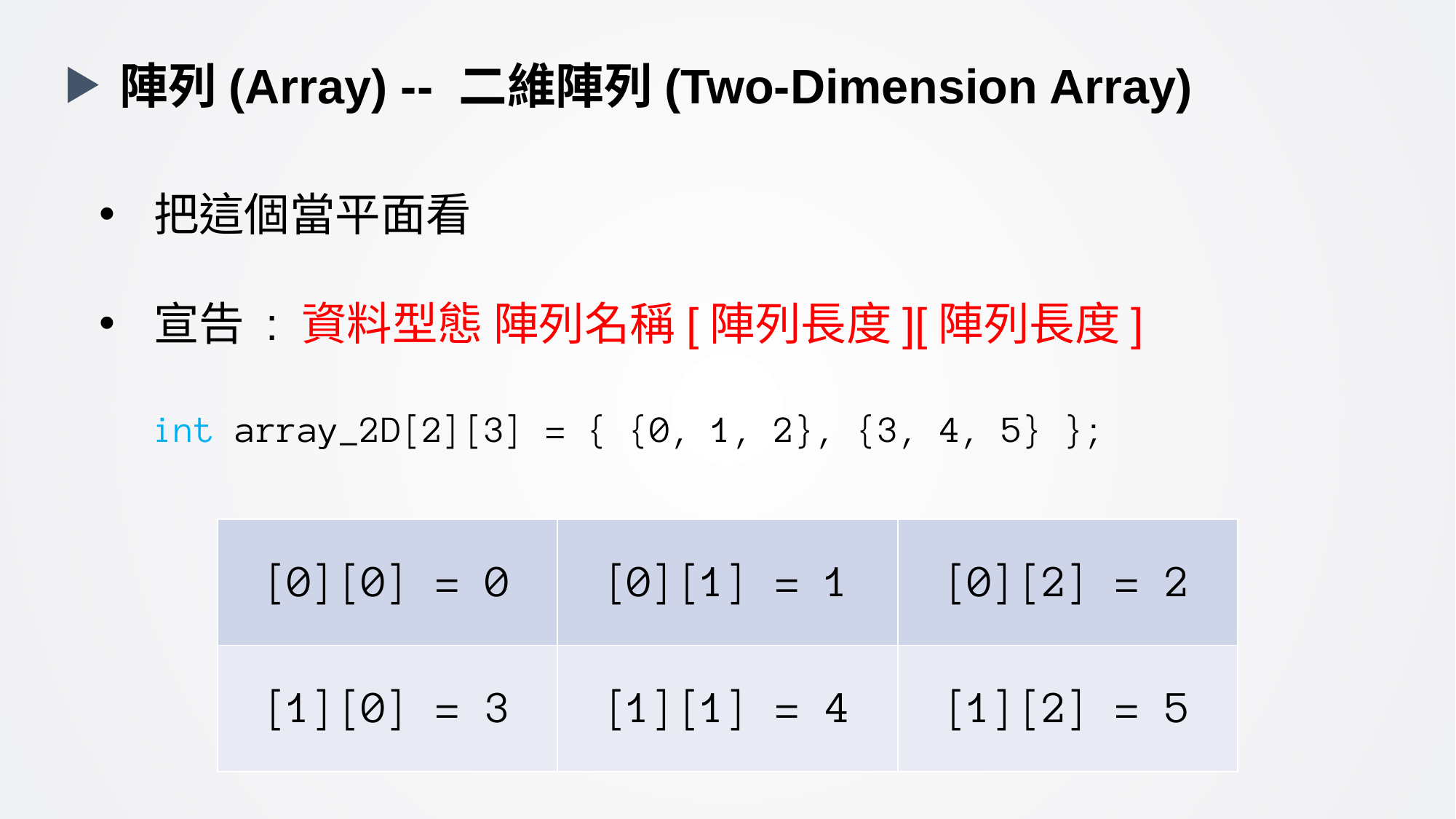

陣列(Array) -- 二維陣列(Two-Dimension Array)

把這個當平面看

宣告 : 資料型態 陣列名稱[陣列長度][陣列長度]

int array_2D[2][3] = { {0, 1, 2}, {3, 4, 5} };
| [0][0] = 0 | [0][1] = 1 | [0][2] = 2 |
| --- | --- | --- |
| [1][0] = 3 | [1][1] = 4 | [1][2] = 5 |